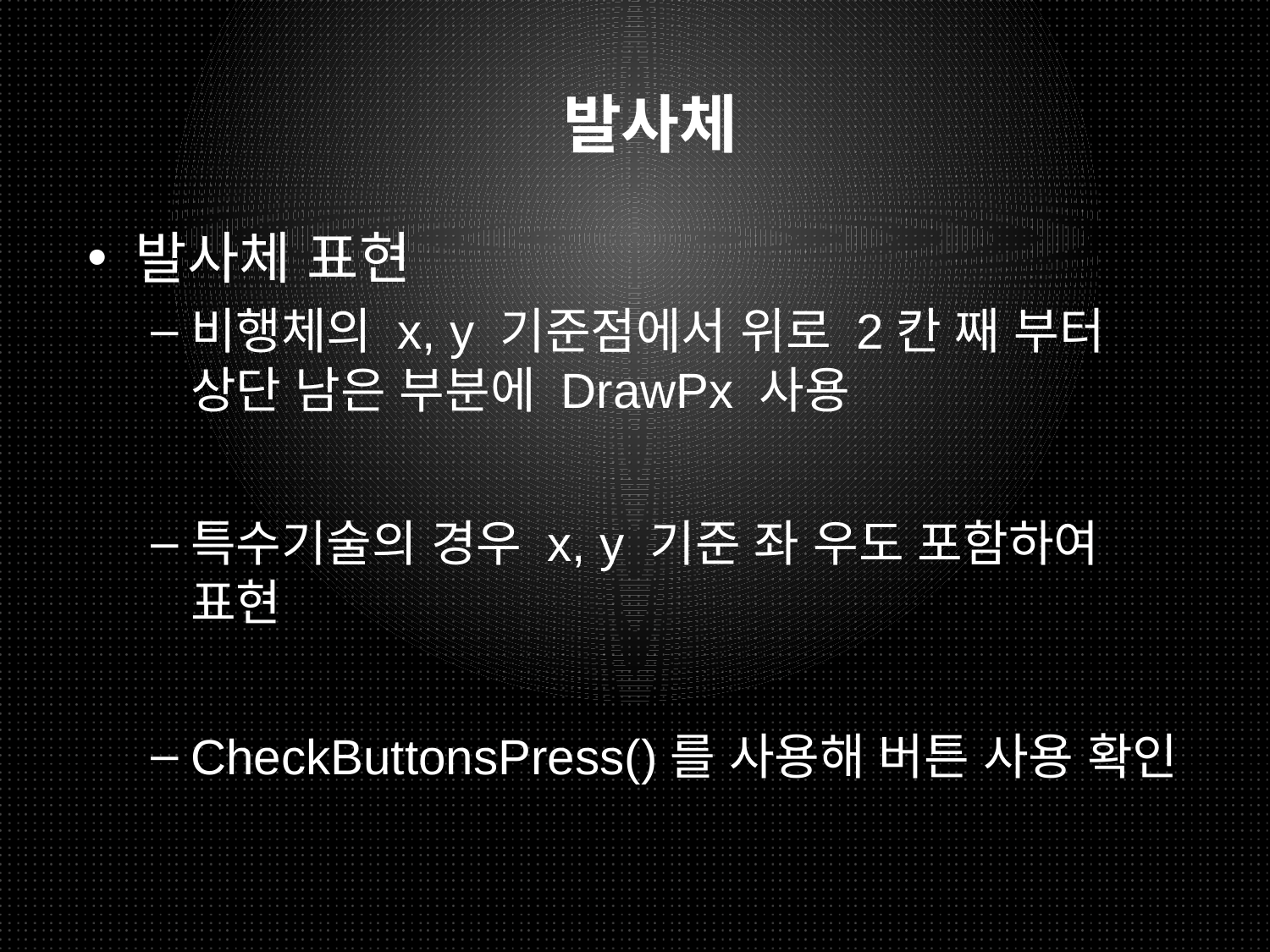

발사체
발사체 표현
비행체의 x, y 기준점에서 위로 2칸 째 부터 상단 남은 부분에 DrawPx 사용

특수기술의 경우 x, y 기준 좌 우도 포함하여 표현

CheckButtonsPress()를 사용해 버튼 사용 확인